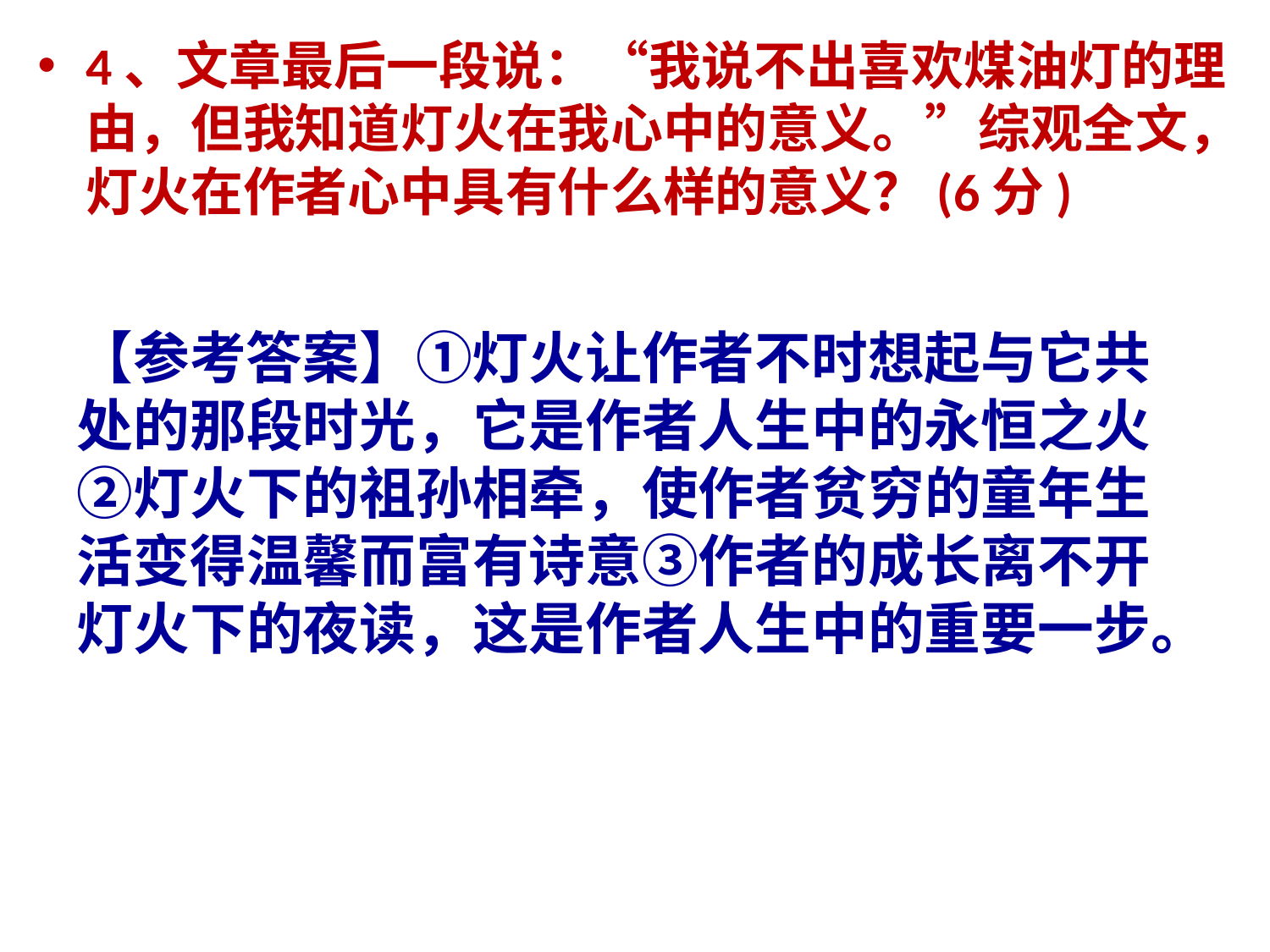

4、文章最后一段说：“我说不出喜欢煤油灯的理由，但我知道灯火在我心中的意义。”综观全文，灯火在作者心中具有什么样的意义？(6分)
【参考答案】①灯火让作者不时想起与它共处的那段时光，它是作者人生中的永恒之火②灯火下的祖孙相牵，使作者贫穷的童年生活变得温馨而富有诗意③作者的成长离不开灯火下的夜读，这是作者人生中的重要一步。